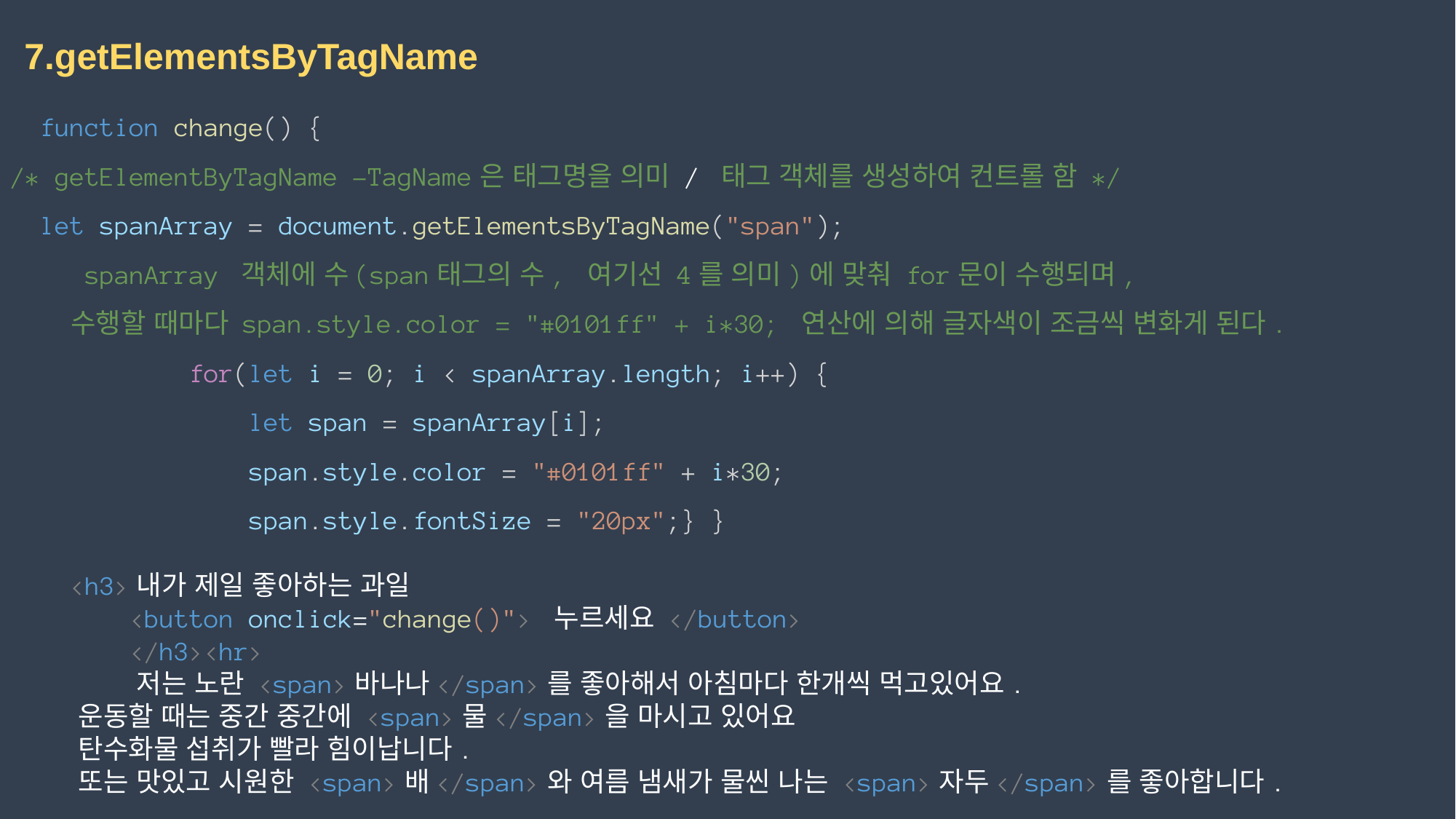

7.getElementsByTagName
  function change() {
/* getElementByTagName -TagName은 태그명을 의미 / 태그 객체를 생성하여 컨트롤 함 */
  let spanArray = document.getElementsByTagName("span");
     spanArray 객체에 수(span태그의 수, 여기선 4를 의미)에 맞춰 for문이 수행되며,
       수행할 때마다 span.style.color = "#0101ff" + i*30; 연산에 의해 글자색이 조금씩 변화게 된다.
            for(let i = 0; i < spanArray.length; i++) {
                let span = spanArray[i];
                span.style.color = "#0101ff" + i*30;
                span.style.fontSize = "20px";} }

    <h3>내가 제일 좋아하는 과일
        <button onclick="change()"> 누르세요 </button>
        </h3><hr>
        저는 노란 <span>바나나</span>를 좋아해서 아침마다 한개씩 먹고있어요.
        운동할 때는 중간 중간에 <span>물</span>을 마시고 있어요
        탄수화물 섭취가 빨라 힘이납니다.
        또는 맛있고 시원한 <span>배</span>와 여름 냄새가 물씬 나는 <span>자두</span>를 좋아합니다.
2023-03-17
권민지